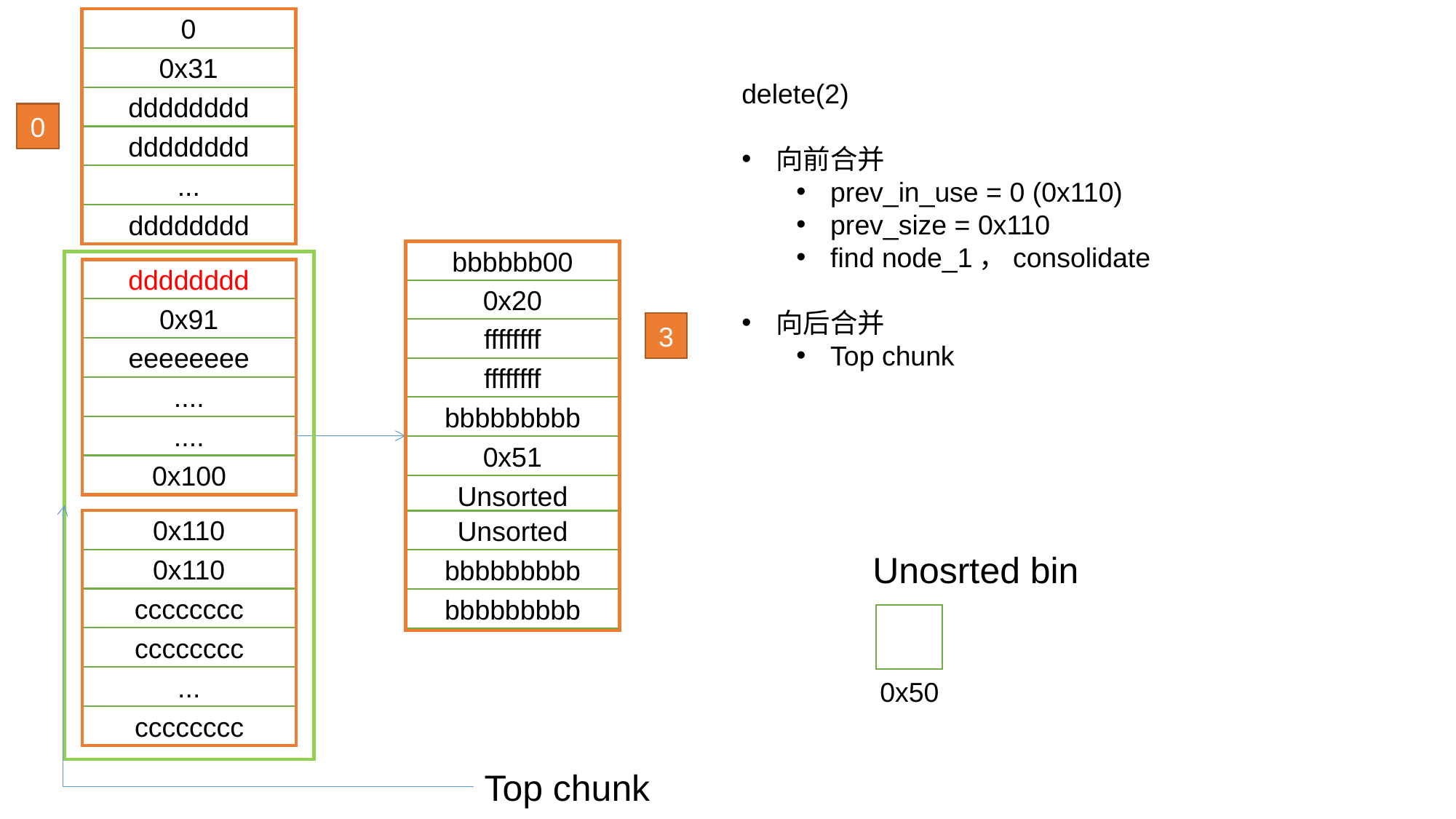

0
0x31
dddddddd
dddddddd
...
dddddddd

delete(2)

向前合并
prev_in_use = 0 (0x110)
prev_size = 0x110
find node_1，consolidate

向后合并
Top chunk
0
bbbbbb00

0x20
ffffffff
ffffffff
bbbbbbbbb
0x51
Unsorted
Unsorted
bbbbbbbbb
bbbbbbbbb

dddddddd
0x91
eeeeeeee
....
....
0x100

3
0x110
0x110
cccccccc
cccccccc
...
cccccccc

Unosrted bin

0x50
Top chunk